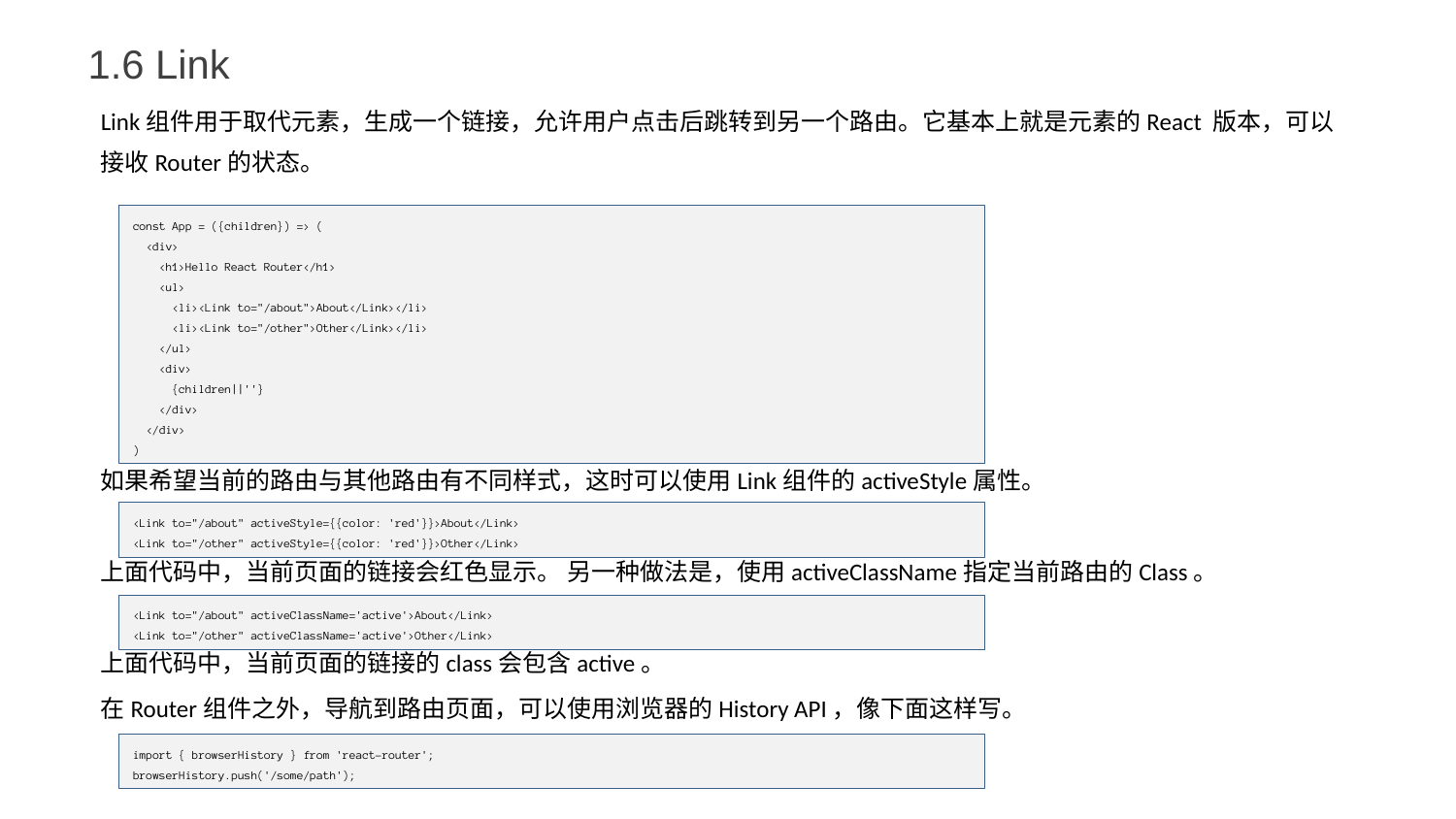

1.6 Link
Link组件用于取代元素，生成一个链接，允许用户点击后跳转到另一个路由。它基本上就是元素的React 版本，可以接收Router的状态。

如果希望当前的路由与其他路由有不同样式，这时可以使用Link组件的activeStyle属性。

上面代码中，当前页面的链接会红色显示。 另一种做法是，使用activeClassName指定当前路由的Class。

上面代码中，当前页面的链接的class会包含active。
在Router组件之外，导航到路由页面，可以使用浏览器的History API，像下面这样写。
const App = ({children}) => (
  <div>
    <h1>Hello React Router</h1>
    <ul>
      <li><Link to="/about">About</Link></li>
      <li><Link to="/other">Other</Link></li>
    </ul>
    <div>
      {children||''}
    </div>
  </div>
)
<Link to="/about" activeStyle={{color: 'red'}}>About</Link>
<Link to="/other" activeStyle={{color: 'red'}}>Other</Link>
<Link to="/about" activeClassName='active'>About</Link>
<Link to="/other" activeClassName='active'>Other</Link>
import { browserHistory } from 'react-router';
browserHistory.push('/some/path');